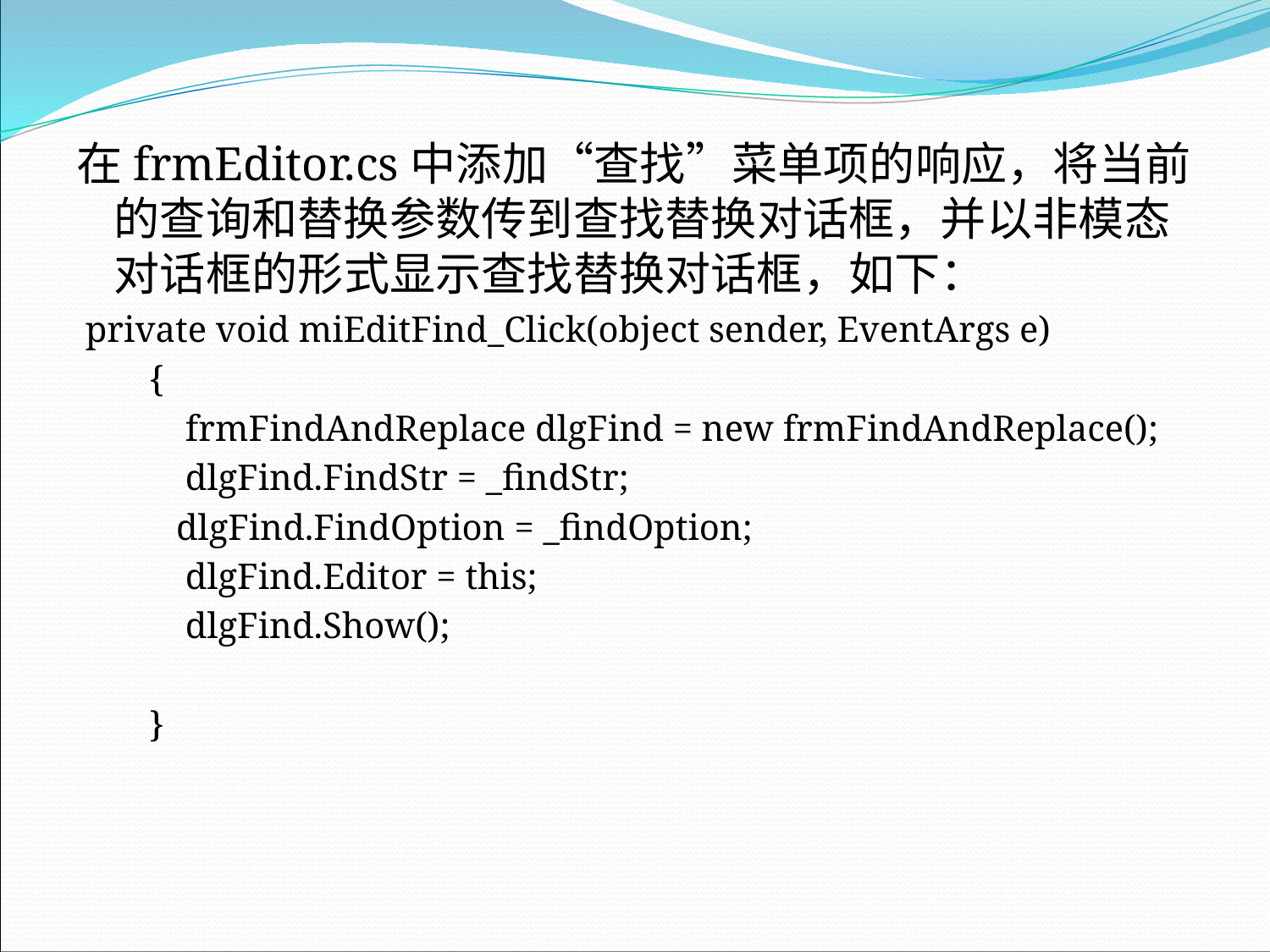

在frmEditor.cs中添加“查找”菜单项的响应，将当前的查询和替换参数传到查找替换对话框，并以非模态对话框的形式显示查找替换对话框，如下：
 private void miEditFind_Click(object sender, EventArgs e)
        {
            frmFindAndReplace dlgFind = new frmFindAndReplace();
            dlgFind.FindStr = _findStr;
           dlgFind.FindOption = _findOption;
            dlgFind.Editor = this;
            dlgFind.Show();

        }